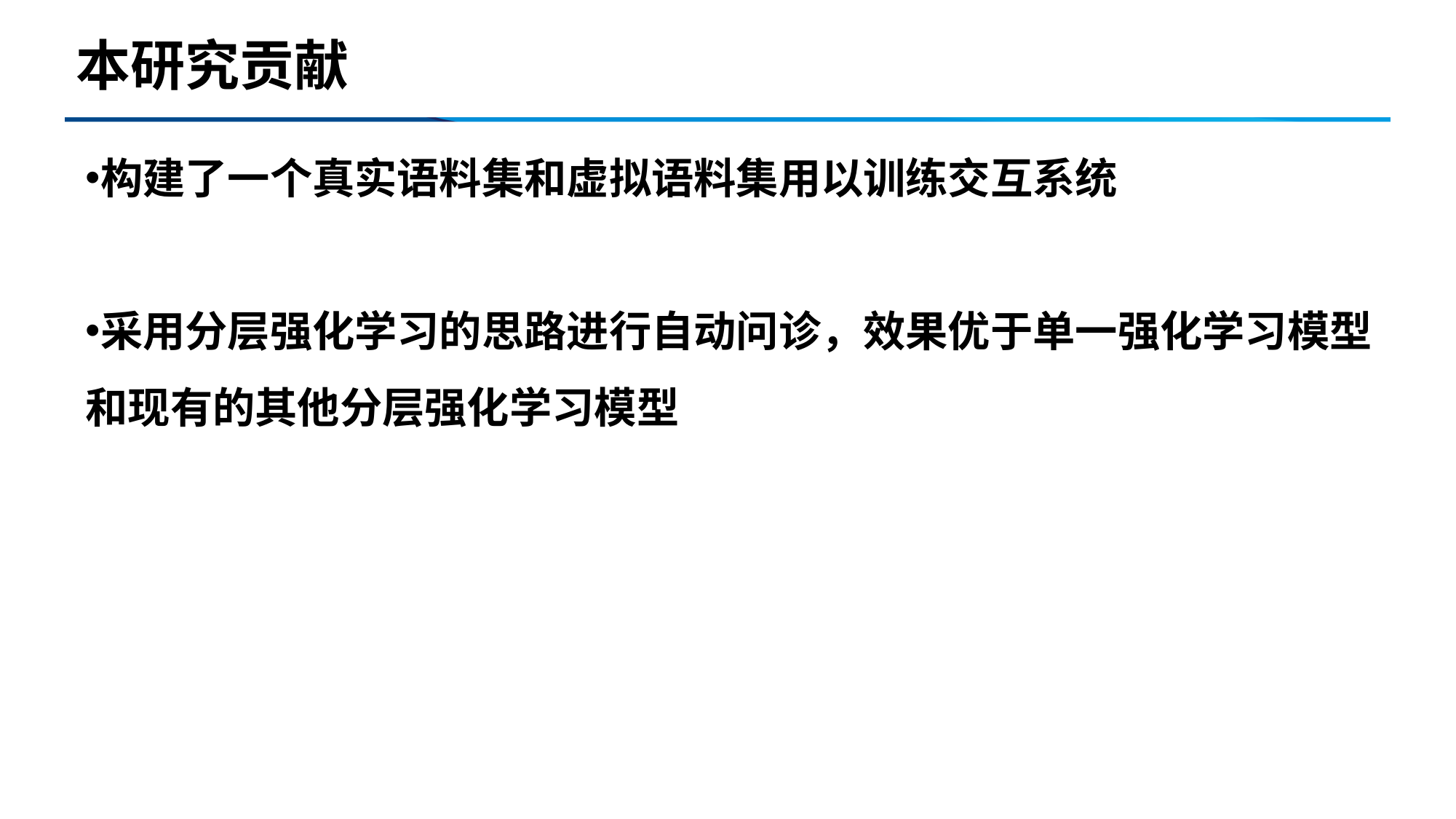

# 本研究贡献

构建了一个真实语料集和虚拟语料集用以训练交互系统

采用分层强化学习的思路进行自动问诊，效果优于单一强化学习模型和现有的其他分层强化学习模型